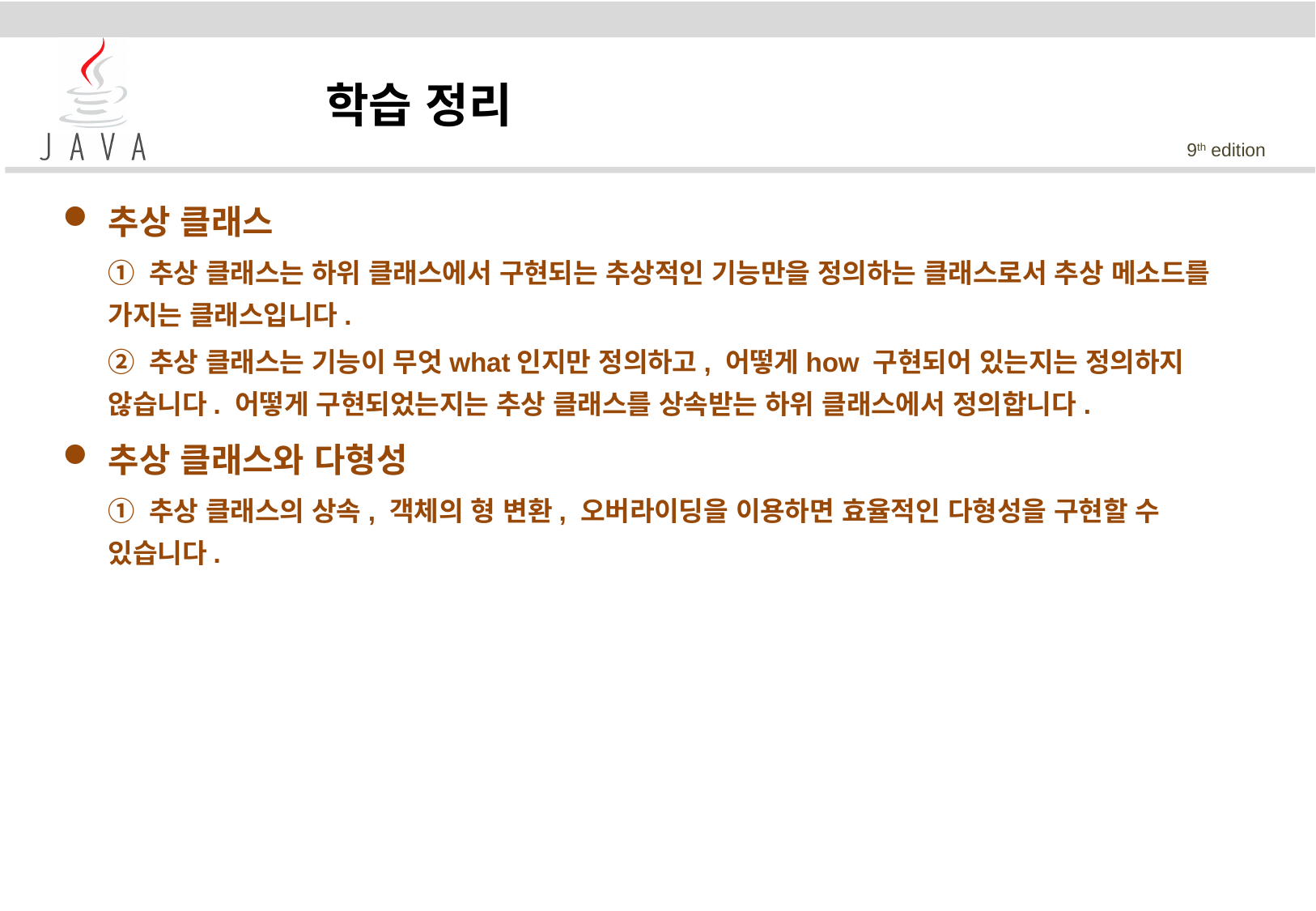

학습 정리
추상 클래스
	① 추상 클래스는 하위 클래스에서 구현되는 추상적인 기능만을 정의하는 클래스로서 추상 메소드를 가지는 클래스입니다.
	② 추상 클래스는 기능이 무엇what인지만 정의하고, 어떻게how 구현되어 있는지는 정의하지 않습니다. 어떻게 구현되었는지는 추상 클래스를 상속받는 하위 클래스에서 정의합니다.
추상 클래스와 다형성
	① 추상 클래스의 상속, 객체의 형 변환, 오버라이딩을 이용하면 효율적인 다형성을 구현할 수 있습니다.